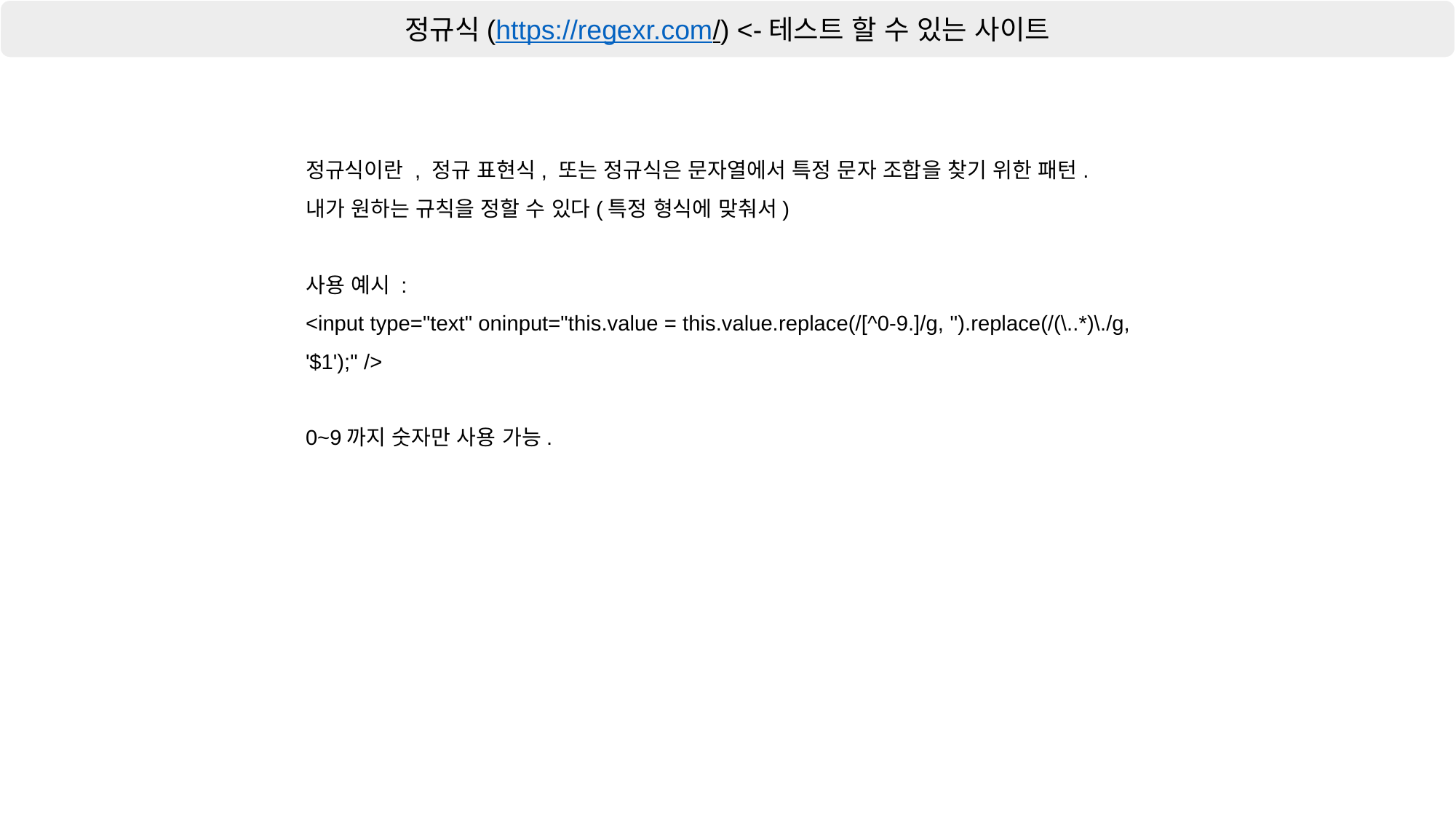

정규식(https://regexr.com/) <-테스트 할 수 있는 사이트
정규식이란 , 정규 표현식, 또는 정규식은 문자열에서 특정 문자 조합을 찾기 위한 패턴.
내가 원하는 규칙을 정할 수 있다(특정 형식에 맞춰서)

사용 예시 :
<input type="text" oninput="this.value = this.value.replace(/[^0-9.]/g, '').replace(/(\..*)\./g, '$1');" />

0~9까지 숫자만 사용 가능.